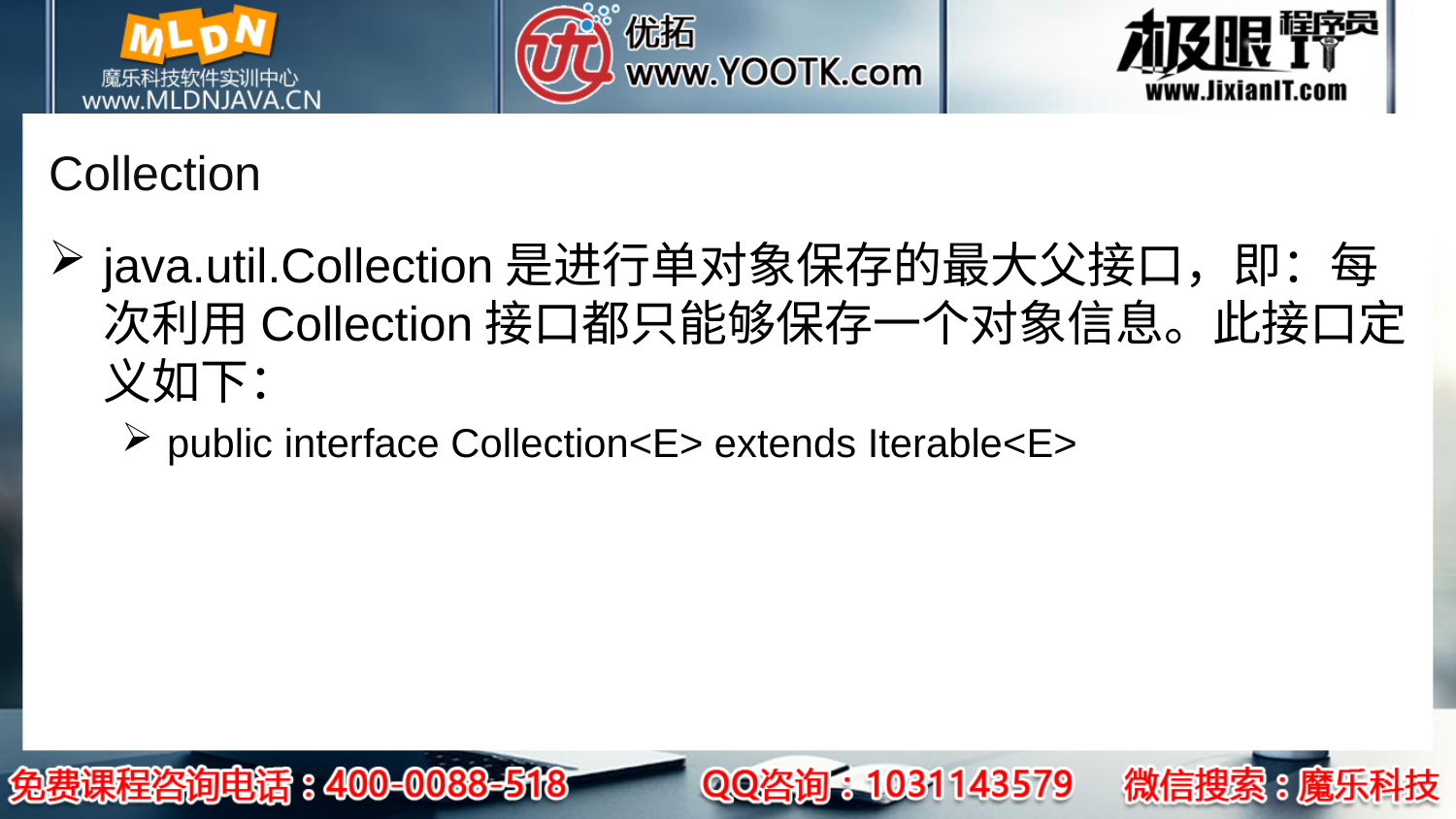

# Collection
java.util.Collection是进行单对象保存的最大父接口，即：每次利用Collection接口都只能够保存一个对象信息。此接口定义如下：
public interface Collection<E> extends Iterable<E>